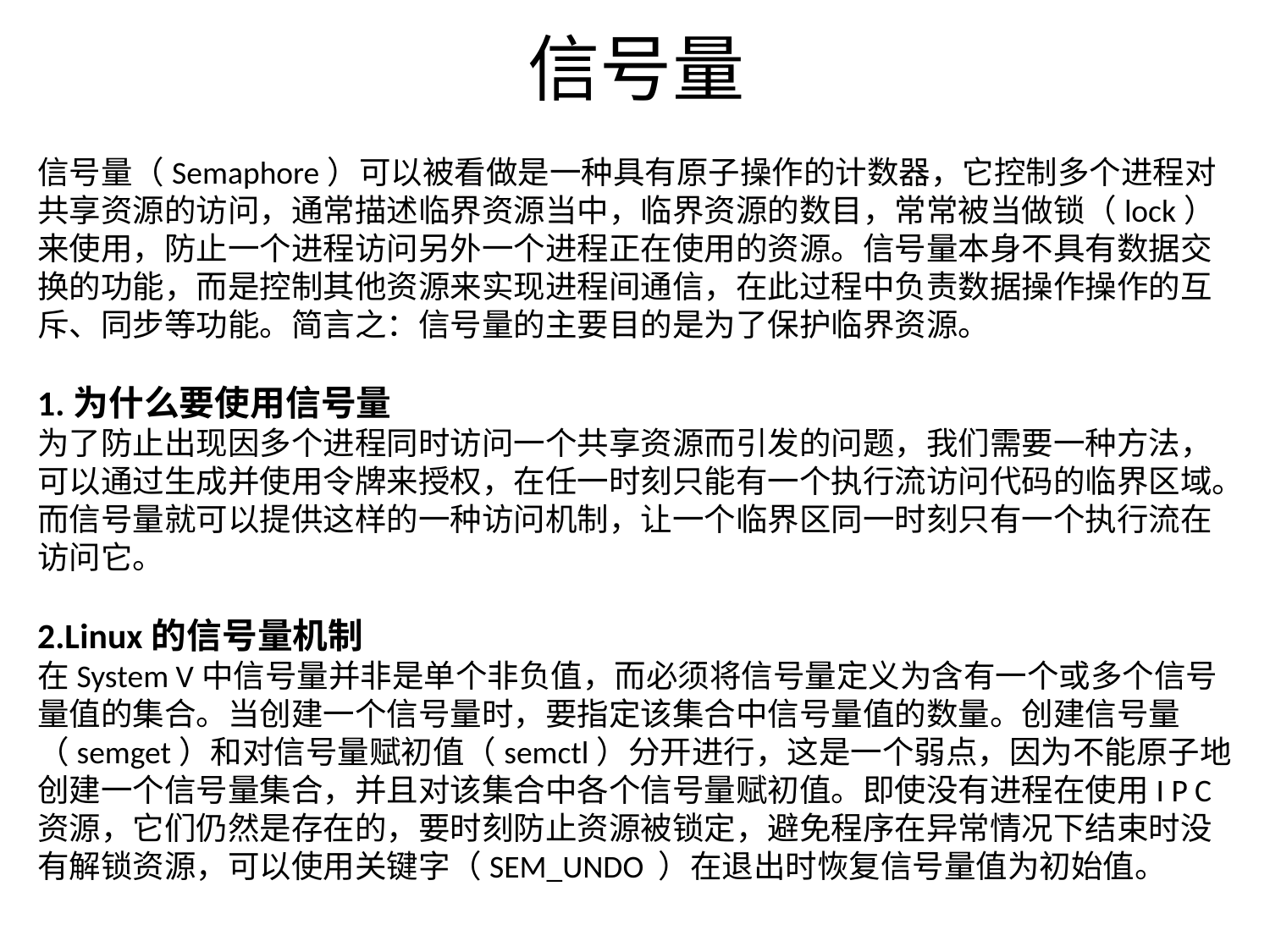

# 信号量
信号量（Semaphore）可以被看做是一种具有原子操作的计数器，它控制多个进程对共享资源的访问，通常描述临界资源当中，临界资源的数目，常常被当做锁（lock）来使用，防止一个进程访问另外一个进程正在使用的资源。信号量本身不具有数据交换的功能，而是控制其他资源来实现进程间通信，在此过程中负责数据操作操作的互斥、同步等功能。简言之：信号量的主要目的是为了保护临界资源。

1.为什么要使用信号量
为了防止出现因多个进程同时访问一个共享资源而引发的问题，我们需要一种方法，可以通过生成并使用令牌来授权，在任一时刻只能有一个执行流访问代码的临界区域。而信号量就可以提供这样的一种访问机制，让一个临界区同一时刻只有一个执行流在访问它。

2.Linux的信号量机制
在System V中信号量并非是单个非负值，而必须将信号量定义为含有一个或多个信号量值的集合。当创建一个信号量时，要指定该集合中信号量值的数量。创建信号量（semget）和对信号量赋初值（semctl）分开进行，这是一个弱点，因为不能原子地创建一个信号量集合，并且对该集合中各个信号量赋初值。即使没有进程在使用I P C资源，它们仍然是存在的，要时刻防止资源被锁定，避免程序在异常情况下结束时没有解锁资源，可以使用关键字（SEM_UNDO ）在退出时恢复信号量值为初始值。